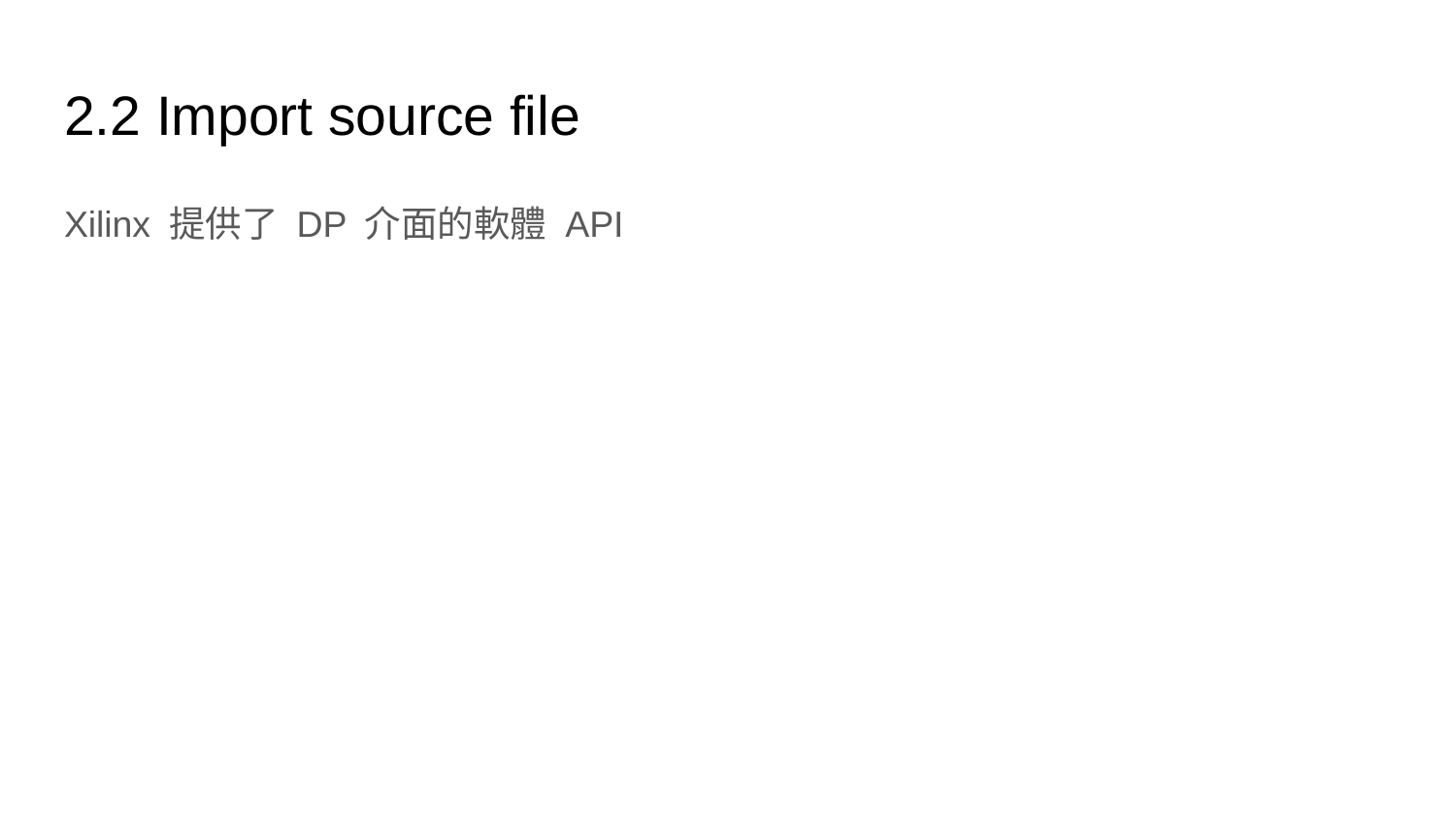

# 2.2 Import source file
Xilinx 提供了 DP 介面的軟體 API